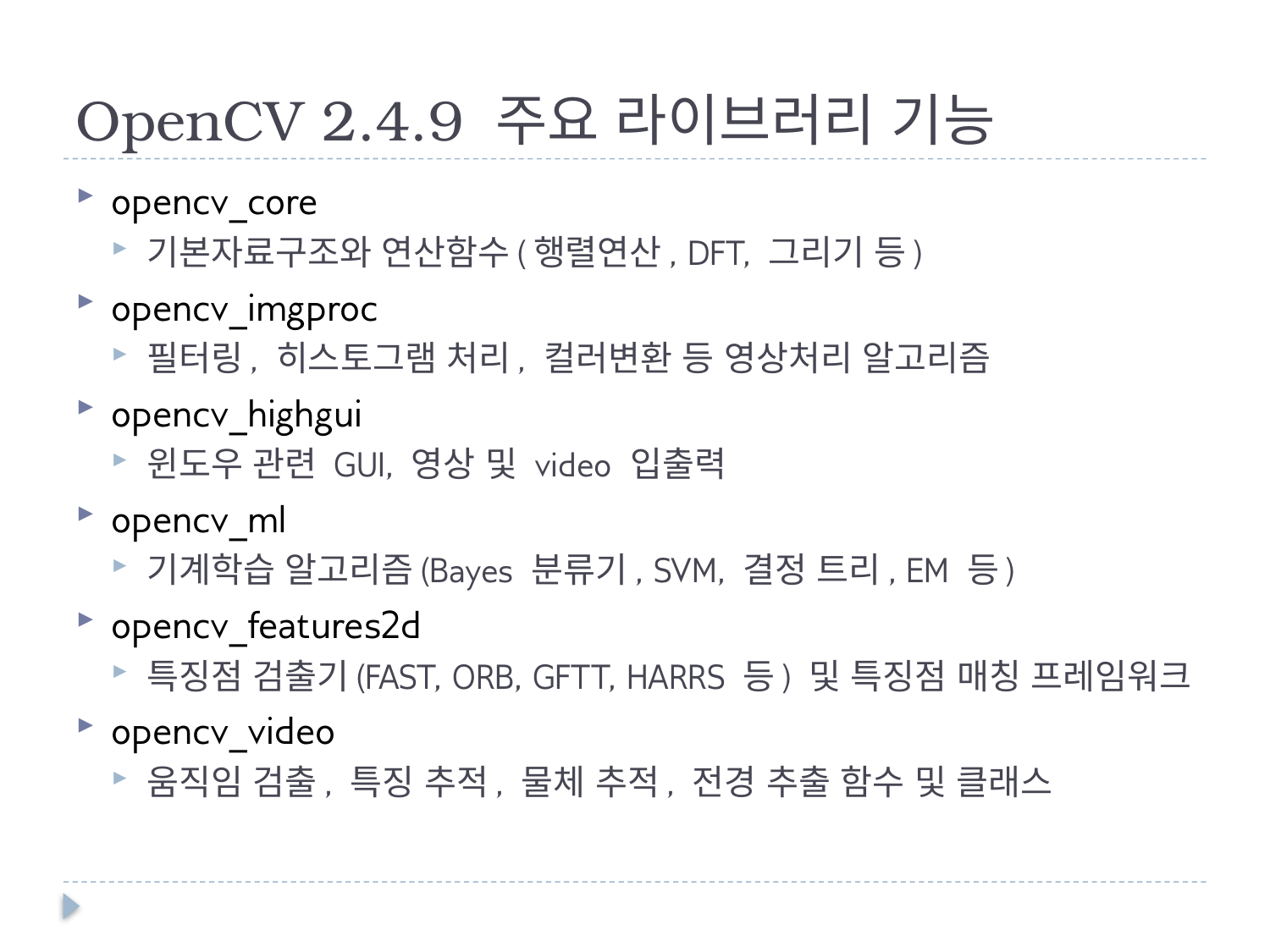

# OpenCV 2.4.9 주요 라이브러리 기능
opencv_core
기본자료구조와 연산함수(행렬연산, DFT, 그리기 등)
opencv_imgproc
필터링, 히스토그램 처리, 컬러변환 등 영상처리 알고리즘
opencv_highgui
윈도우 관련 GUI, 영상 및 video 입출력
opencv_ml
기계학습 알고리즘(Bayes 분류기, SVM, 결정 트리, EM 등)
opencv_features2d
특징점 검출기(FAST, ORB, GFTT, HARRS 등) 및 특징점 매칭 프레임워크
opencv_video
움직임 검출, 특징 추적, 물체 추적, 전경 추출 함수 및 클래스